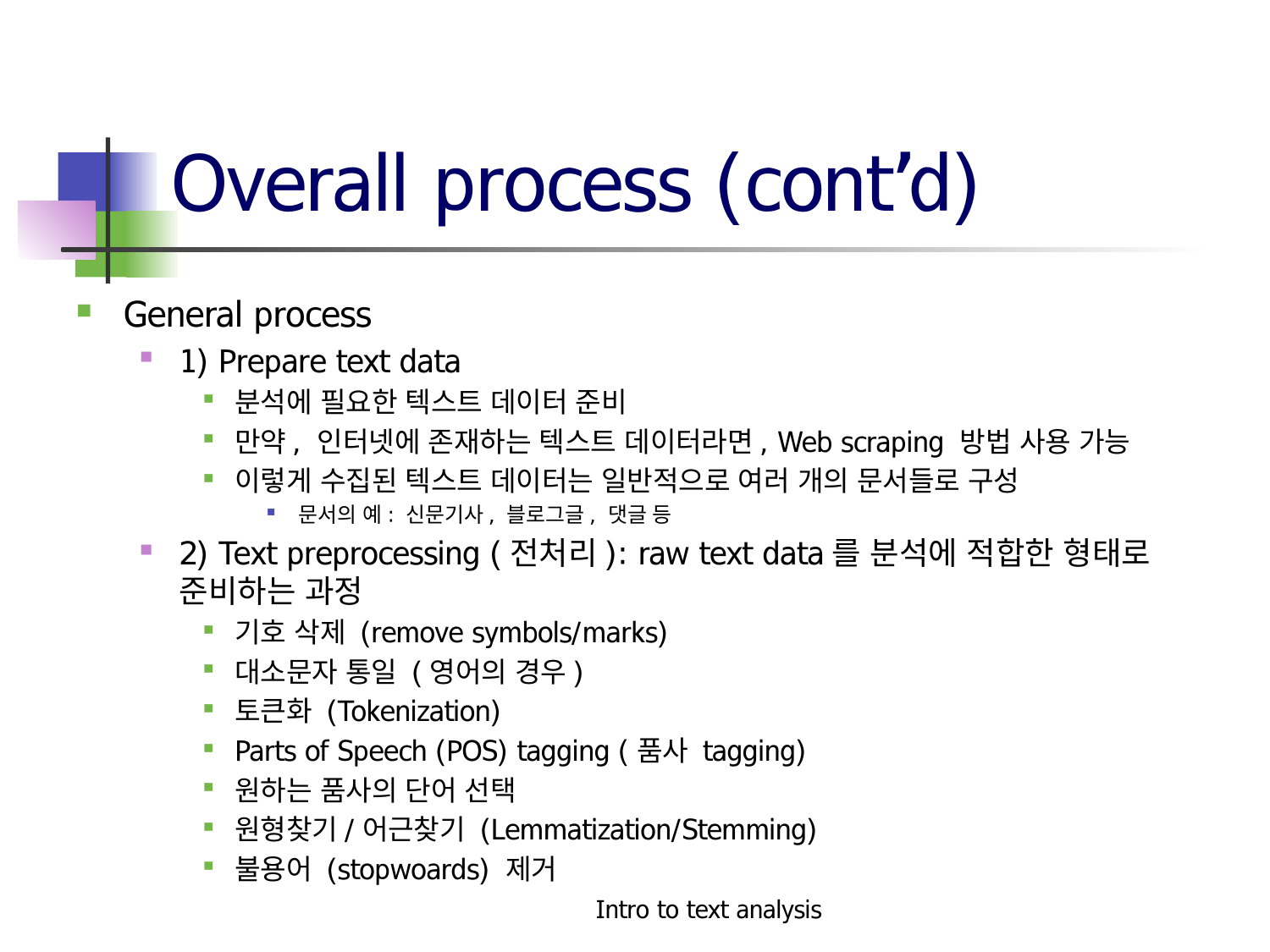

# Overall process (cont’d)
General process
1) Prepare text data
분석에 필요한 텍스트 데이터 준비
만약, 인터넷에 존재하는 텍스트 데이터라면, Web scraping 방법 사용 가능
이렇게 수집된 텍스트 데이터는 일반적으로 여러 개의 문서들로 구성
문서의 예: 신문기사, 블로그글, 댓글 등
2) Text preprocessing (전처리): raw text data를 분석에 적합한 형태로 준비하는 과정
기호 삭제 (remove symbols/marks)
대소문자 통일 (영어의 경우)
토큰화 (Tokenization)
Parts of Speech (POS) tagging (품사 tagging)
원하는 품사의 단어 선택
원형찾기/어근찾기 (Lemmatization/Stemming)
불용어 (stopwoards) 제거

Intro to text analysis